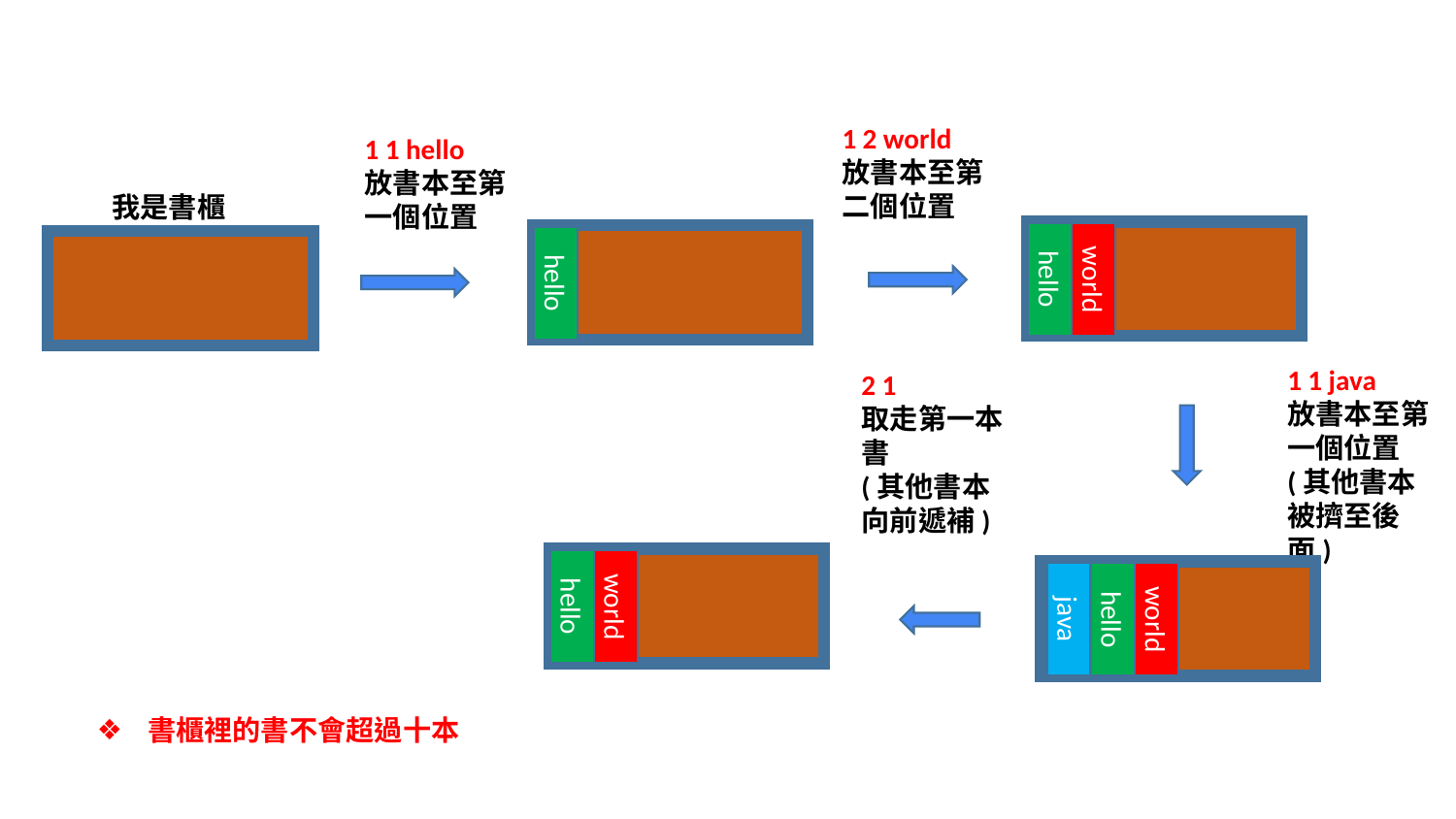

1 2 world
放書本至第二個位置
1 1 hello
放書本至第一個位置
我是書櫃

hello
world

hello

1 1 java
放書本至第一個位置
(其他書本被擠至後面)
2 1
取走第一本書
(其他書本向前遞補)

hello
world

hello
world
java

書櫃裡的書不會超過十本